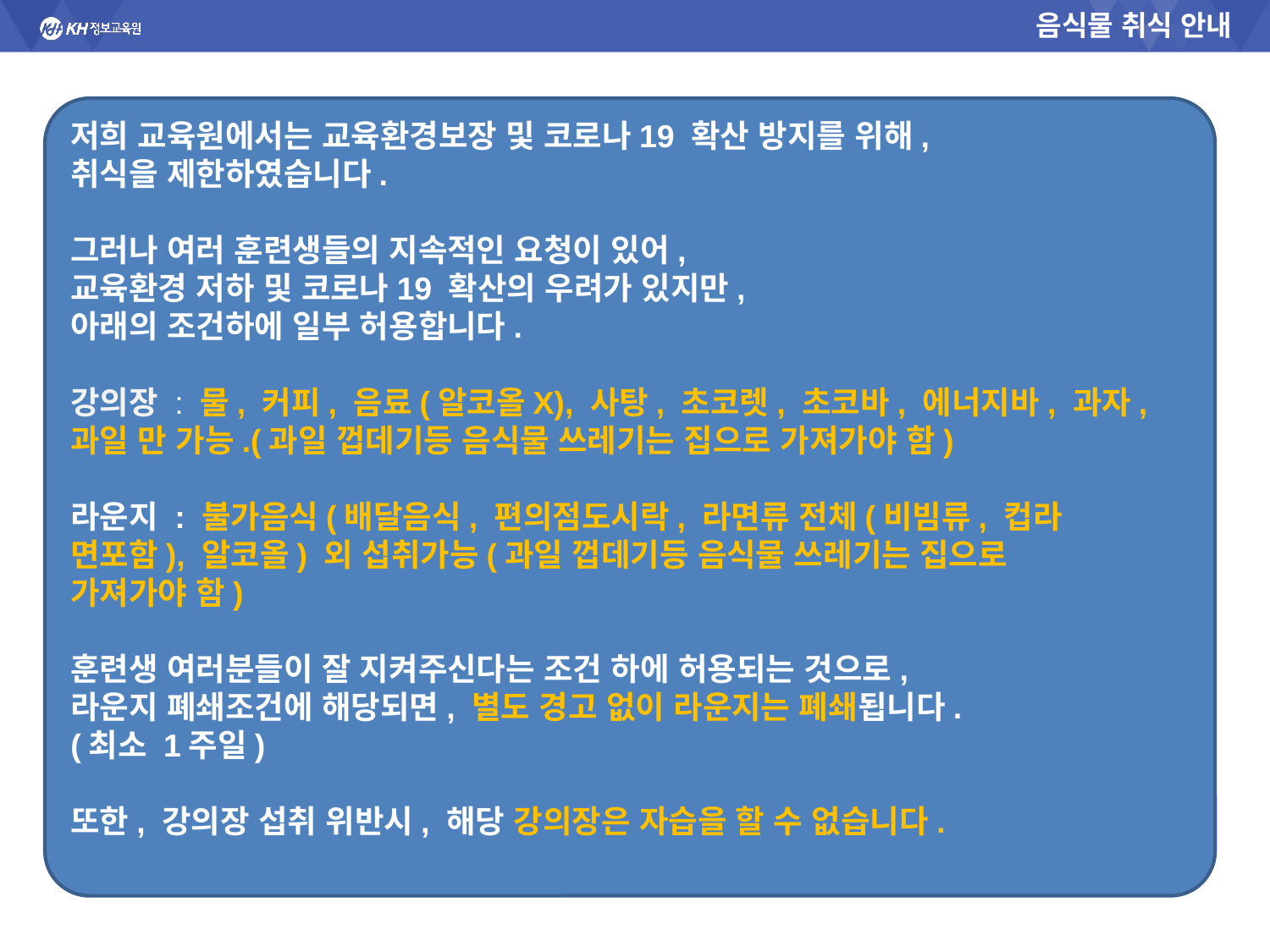

음식물 취식 안내
저희 교육원에서는 교육환경보장 및 코로나19 확산 방지를 위해,
취식을 제한하였습니다.

그러나 여러 훈련생들의 지속적인 요청이 있어,
교육환경 저하 및 코로나19 확산의 우려가 있지만,
아래의 조건하에 일부 허용합니다.

강의장 : 물, 커피, 음료(알코올X), 사탕, 초코렛, 초코바, 에너지바, 과자,
과일 만 가능.(과일 껍데기등 음식물 쓰레기는 집으로 가져가야 함)

라운지 : 불가음식(배달음식, 편의점도시락, 라면류 전체(비빔류, 컵라
면포함), 알코올) 외 섭취가능(과일 껍데기등 음식물 쓰레기는 집으로
가져가야 함)

훈련생 여러분들이 잘 지켜주신다는 조건 하에 허용되는 것으로,
라운지 폐쇄조건에 해당되면, 별도 경고 없이 라운지는 폐쇄됩니다.
(최소 1주일)

또한, 강의장 섭취 위반시, 해당 강의장은 자습을 할 수 없습니다.